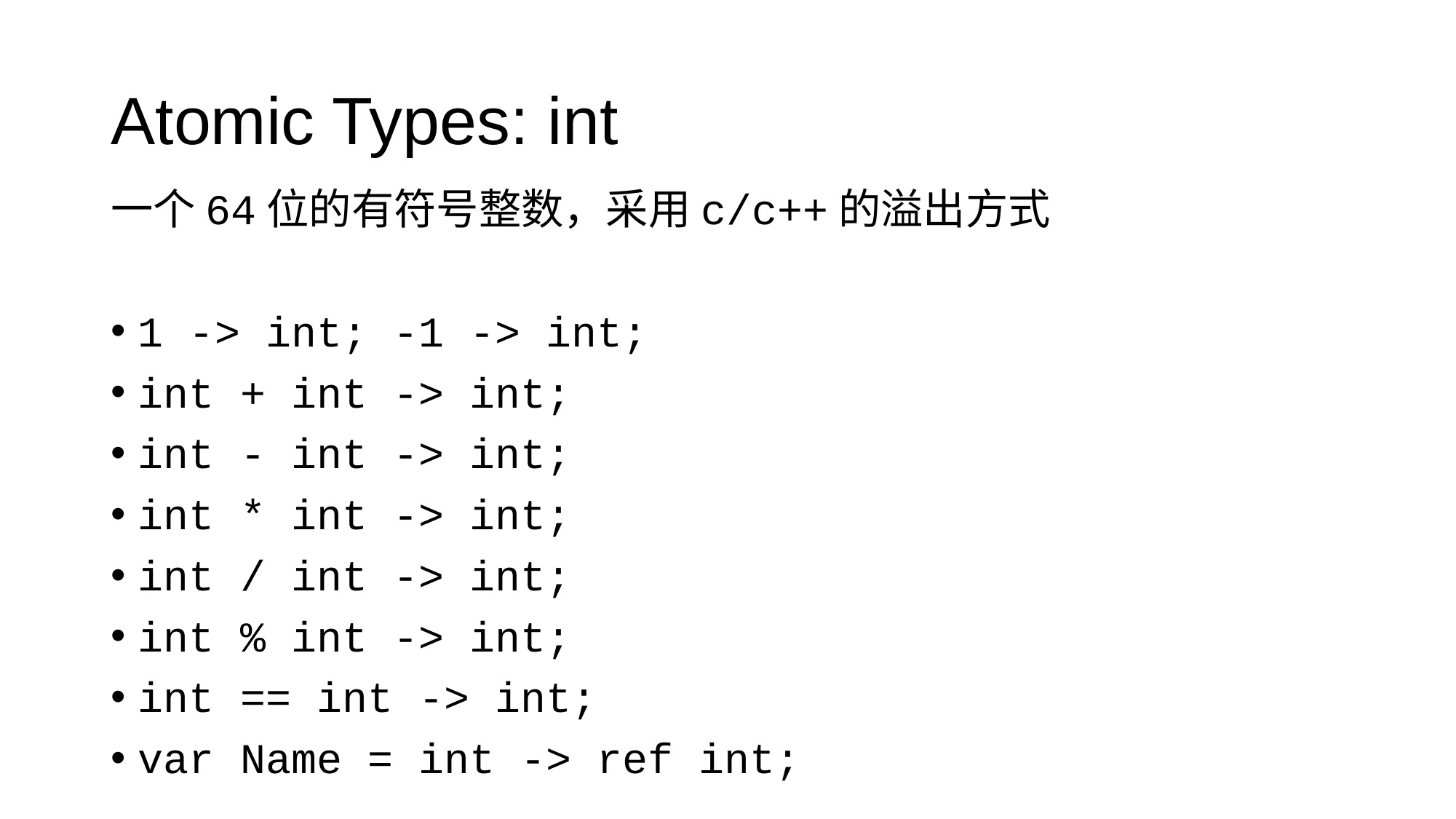

# Atomic Types: int
一个64位的有符号整数，采用c/c++的溢出方式

1 -> int; -1 -> int;
int + int -> int;
int - int -> int;
int * int -> int;
int / int -> int;
int % int -> int;
int == int -> int;
var Name = int -> ref int;